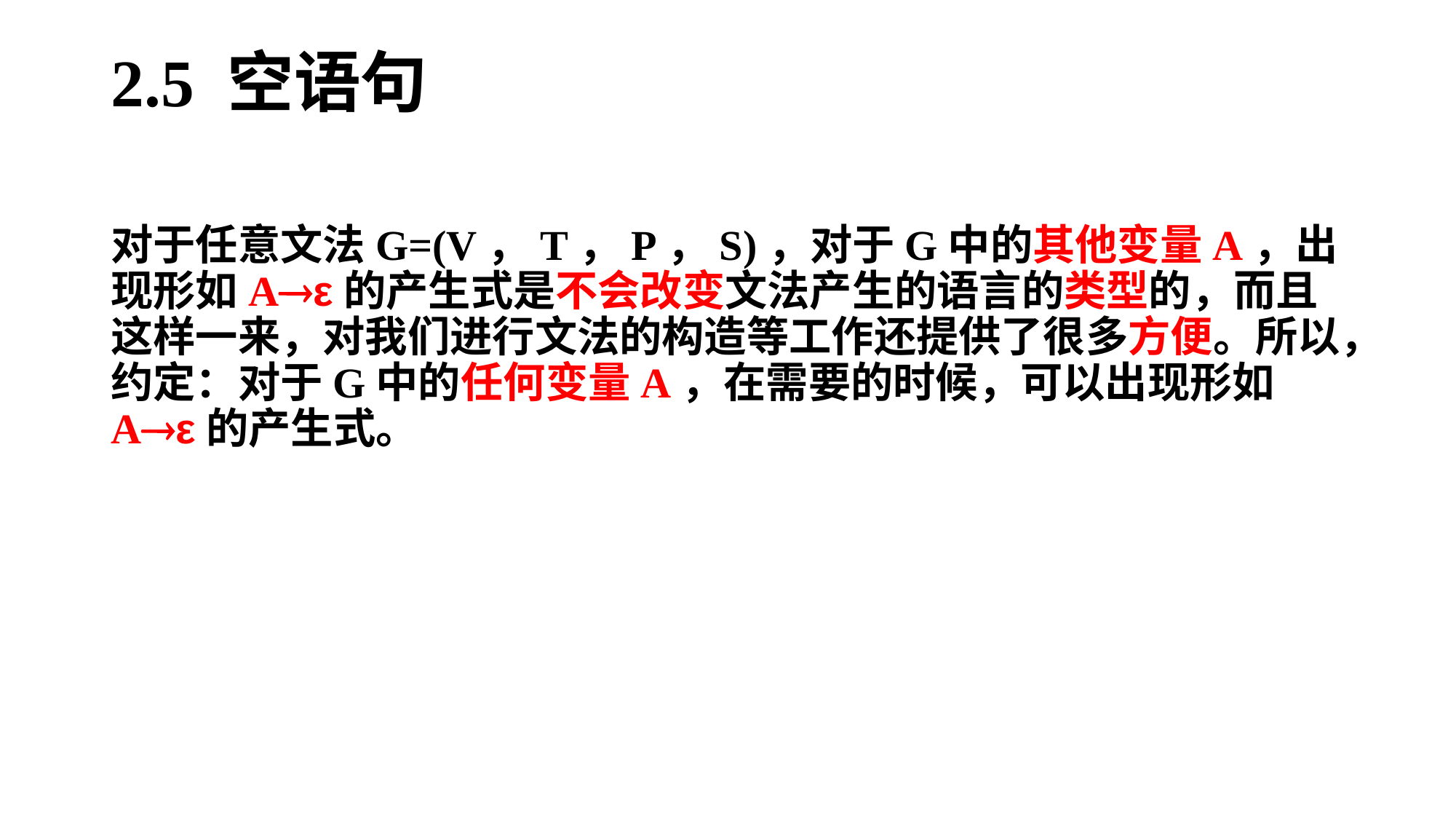

# 2.5 空语句
对于任意文法G=(V，T，P，S)，对于G中的其他变量A，出现形如A→ε的产生式是不会改变文法产生的语言的类型的，而且这样一来，对我们进行文法的构造等工作还提供了很多方便。所以，约定：对于G中的任何变量A，在需要的时候，可以出现形如A→ε的产生式。
7